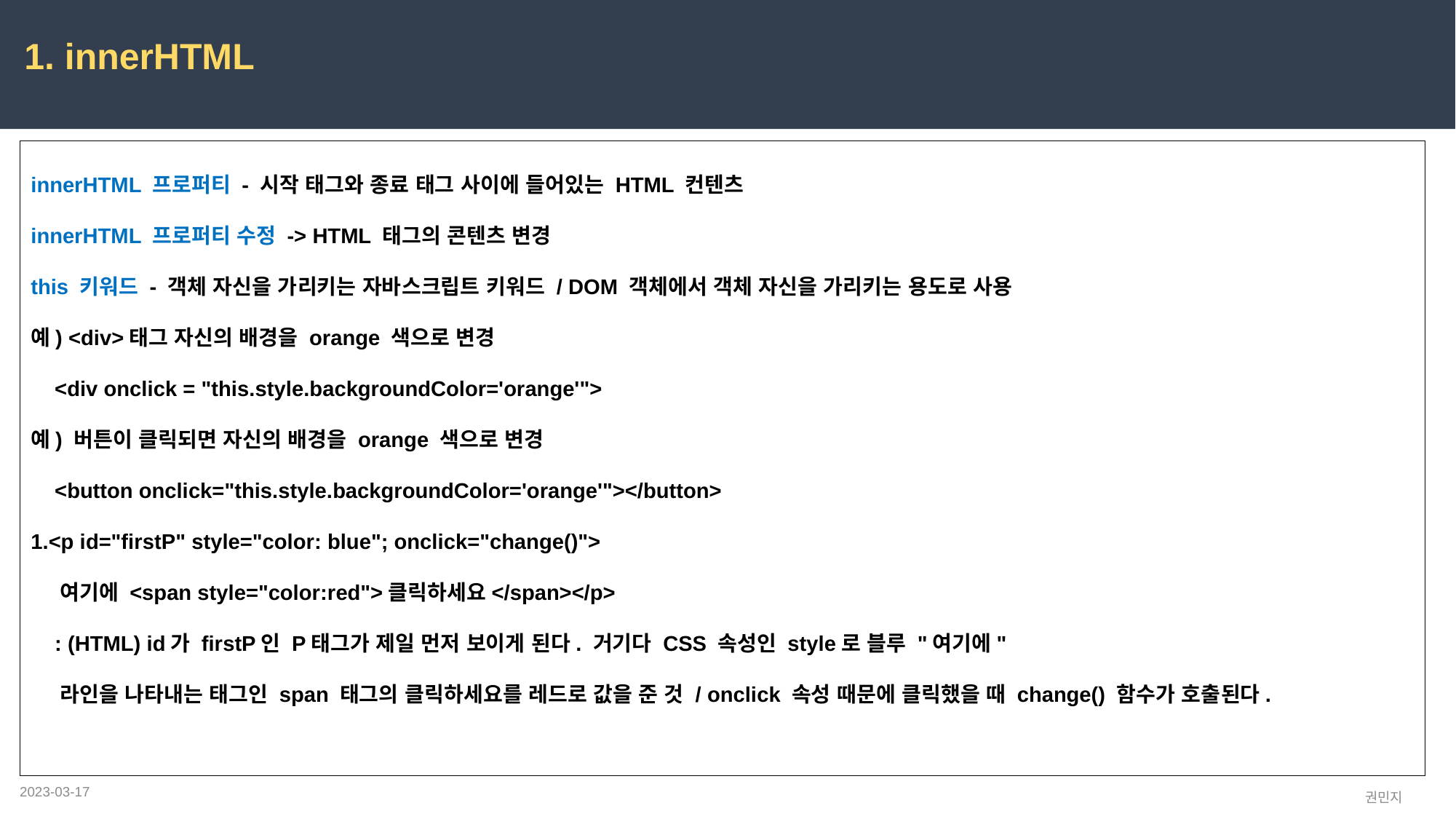

1. innerHTML
innerHTML 프로퍼티 - 시작 태그와 종료 태그 사이에 들어있는 HTML 컨텐츠
innerHTML 프로퍼티 수정 -> HTML 태그의 콘텐츠 변경
this 키워드 - 객체 자신을 가리키는 자바스크립트 키워드 / DOM 객체에서 객체 자신을 가리키는 용도로 사용
예) <div>태그 자신의 배경을 orange 색으로 변경
    <div onclick = "this.style.backgroundColor='orange'">
예) 버튼이 클릭되면 자신의 배경을 orange 색으로 변경
    <button onclick="this.style.backgroundColor='orange'"></button>
1.<p id="firstP" style="color: blue"; onclick="change()">
    여기에 <span style="color:red">클릭하세요</span></p>
    : (HTML) id가 firstP인 P태그가 제일 먼저 보이게 된다. 거기다 CSS 속성인 style로 블루 "여기에"
    라인을 나타내는 태그인 span 태그의 클릭하세요를 레드로 값을 준 것 / onclick 속성 때문에 클릭했을 때 change() 함수가 호출된다.
2023-03-17
권민지